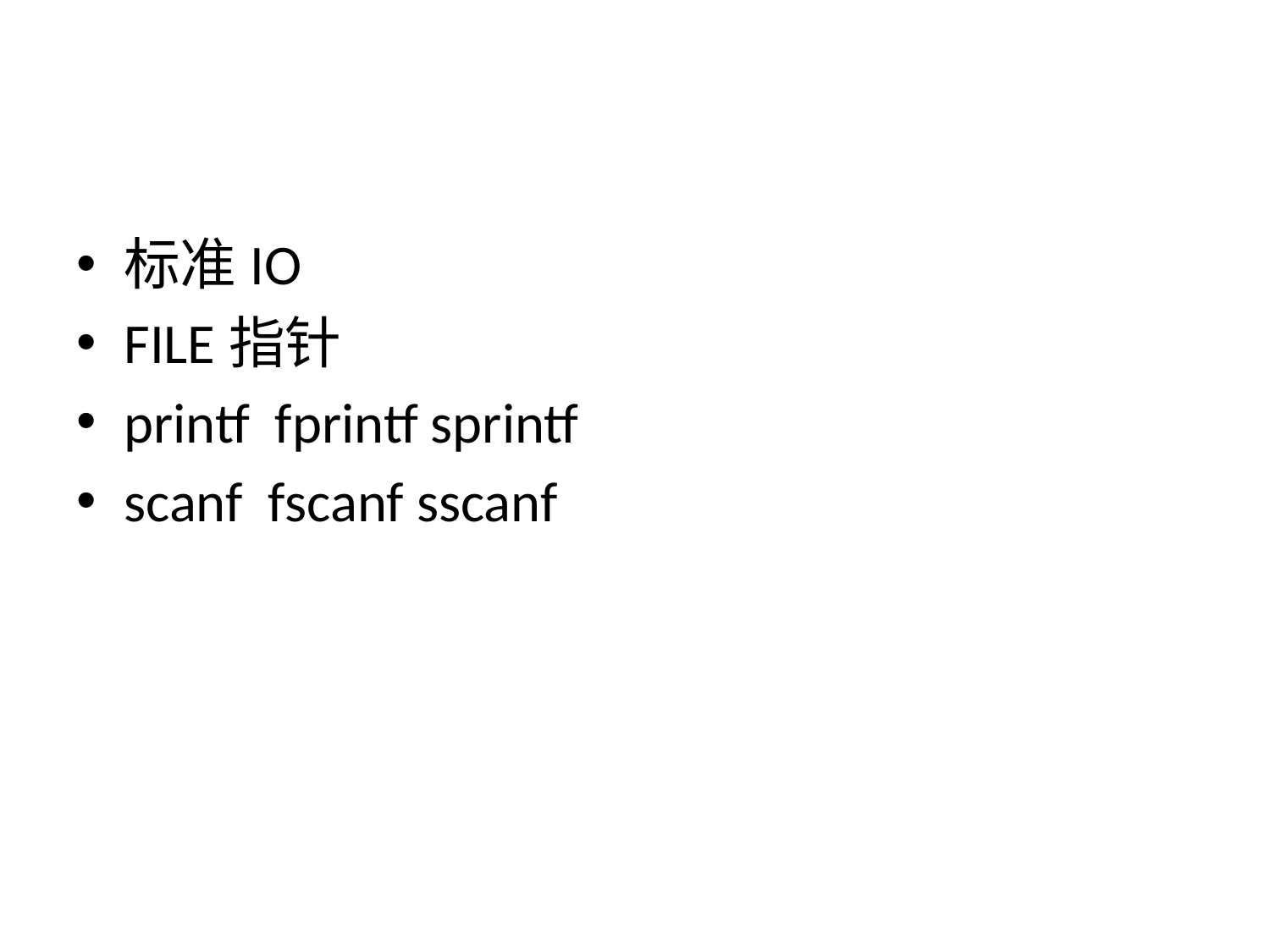

#
标准IO
FILE指针
printf  fprintf sprintf
scanf  fscanf sscanf